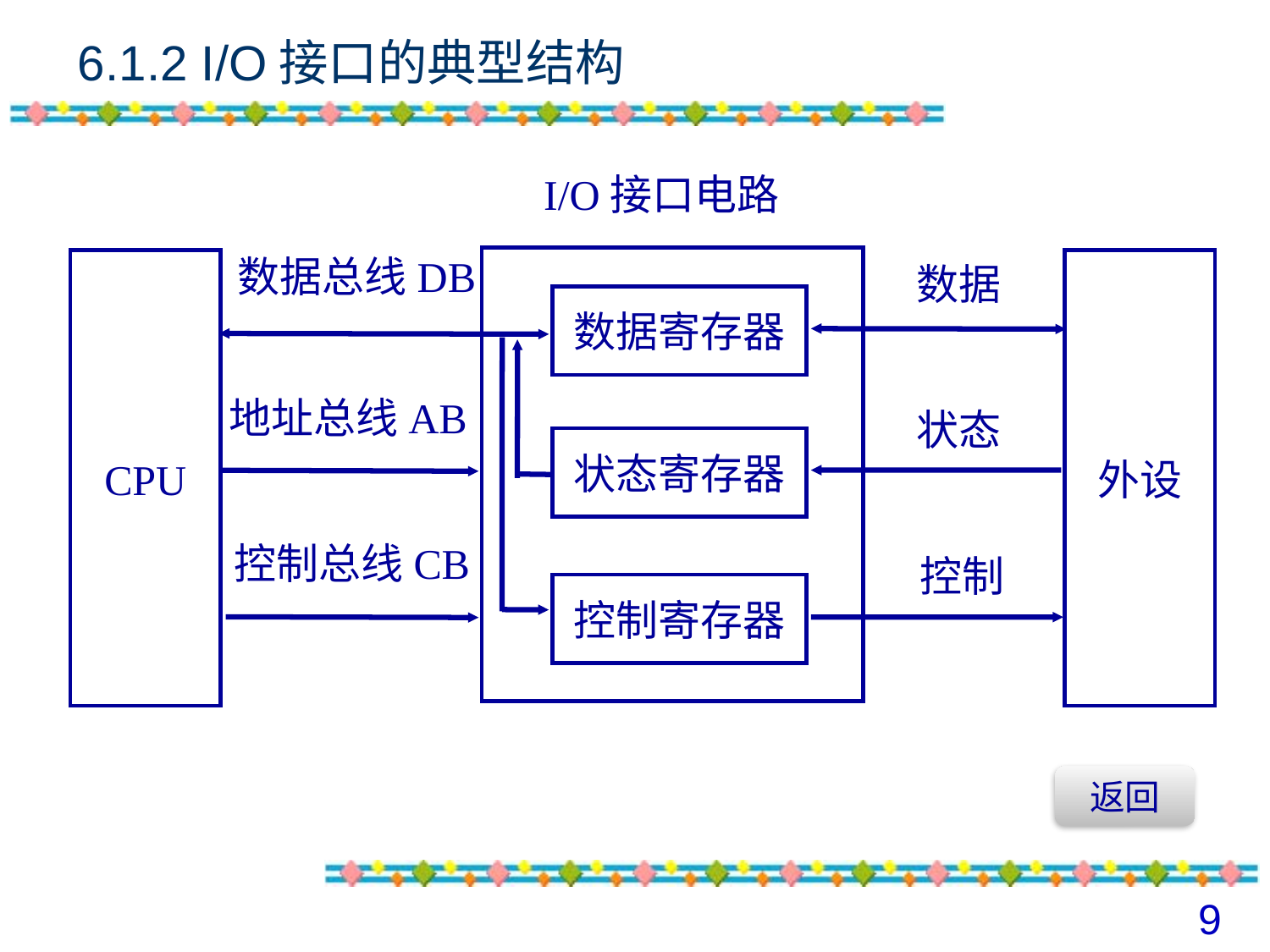

# 6.1.2 I/O接口的典型结构
I/O接口电路

数据总线DB
CPU
外设
数据
数据寄存器
状态寄存器
控制寄存器

地址总线AB
状态

控制总线CB
控制

返回